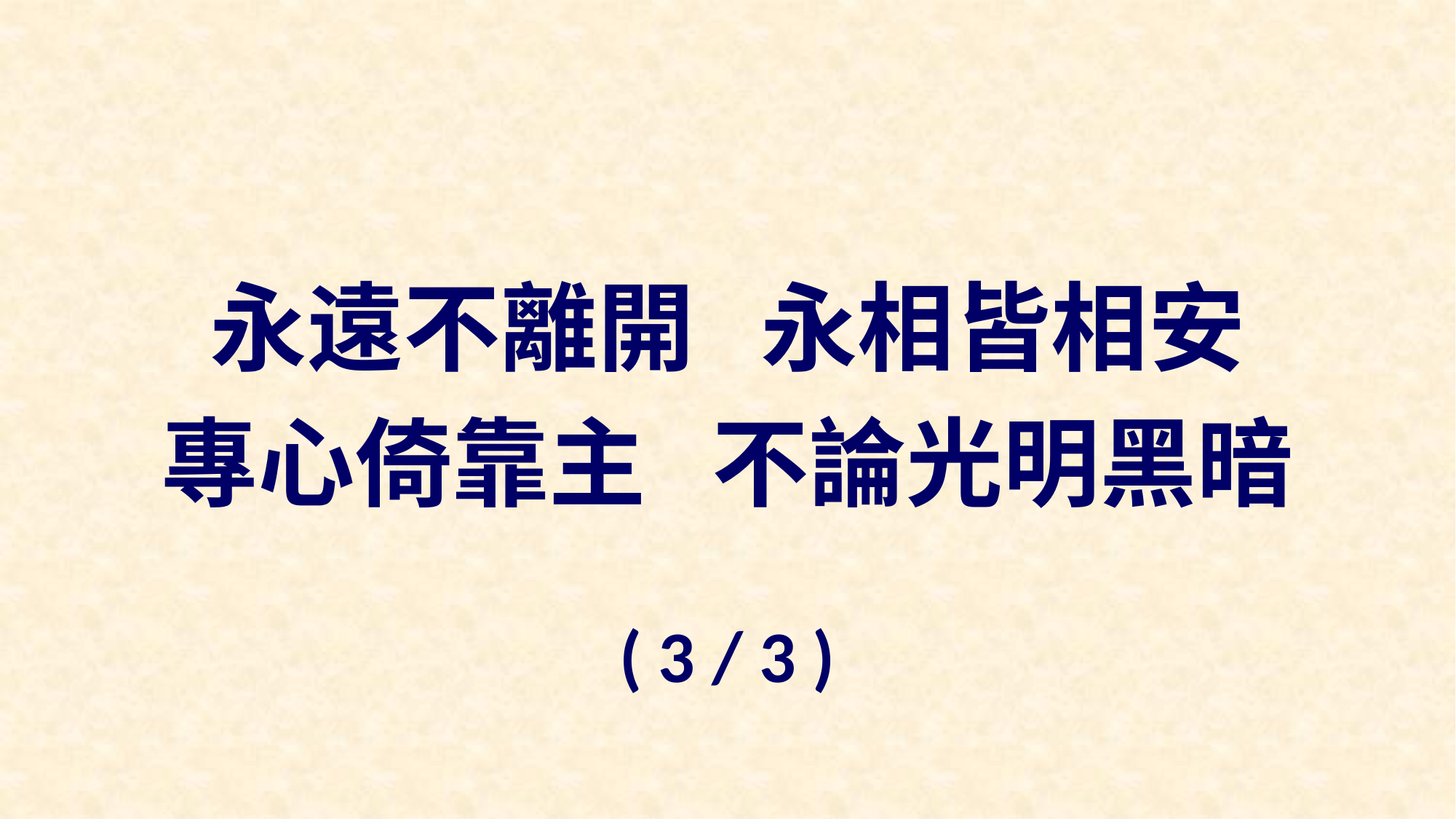

永遠不離開   永相皆相安
專心倚靠主   不論光明黑暗
( 3 / 3 )